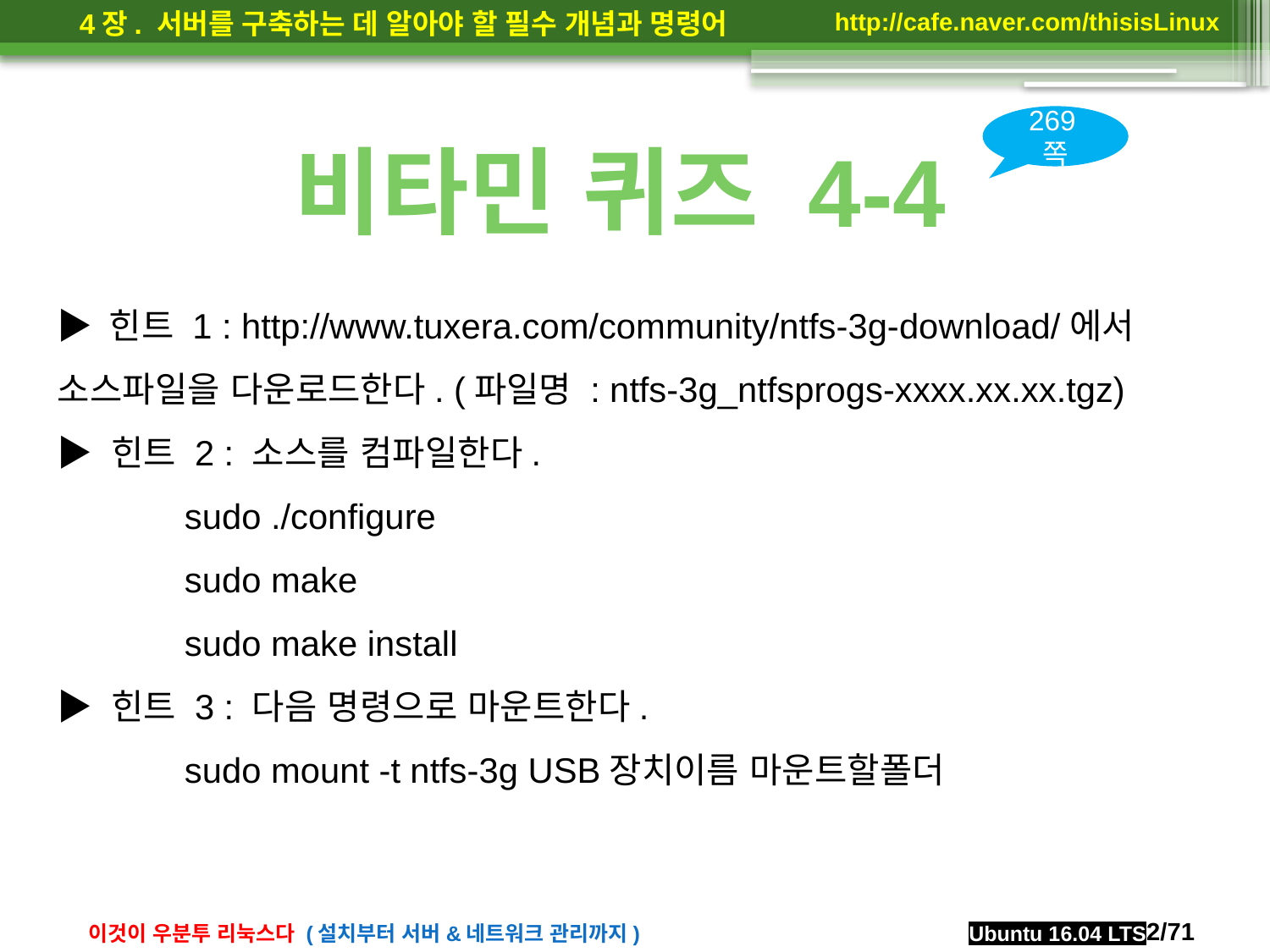

269쪽
비타민 퀴즈 4-4
▶ 힌트 1 : http://www.tuxera.com/community/ntfs-3g-download/에서 소스파일을 다운로드한다. (파일명 : ntfs-3g_ntfsprogs-xxxx.xx.xx.tgz)
▶ 힌트 2 : 소스를 컴파일한다.
	sudo ./configure
	sudo make
	sudo make install
▶ 힌트 3 : 다음 명령으로 마운트한다.
	sudo mount -t ntfs-3g USB장치이름 마운트할폴더